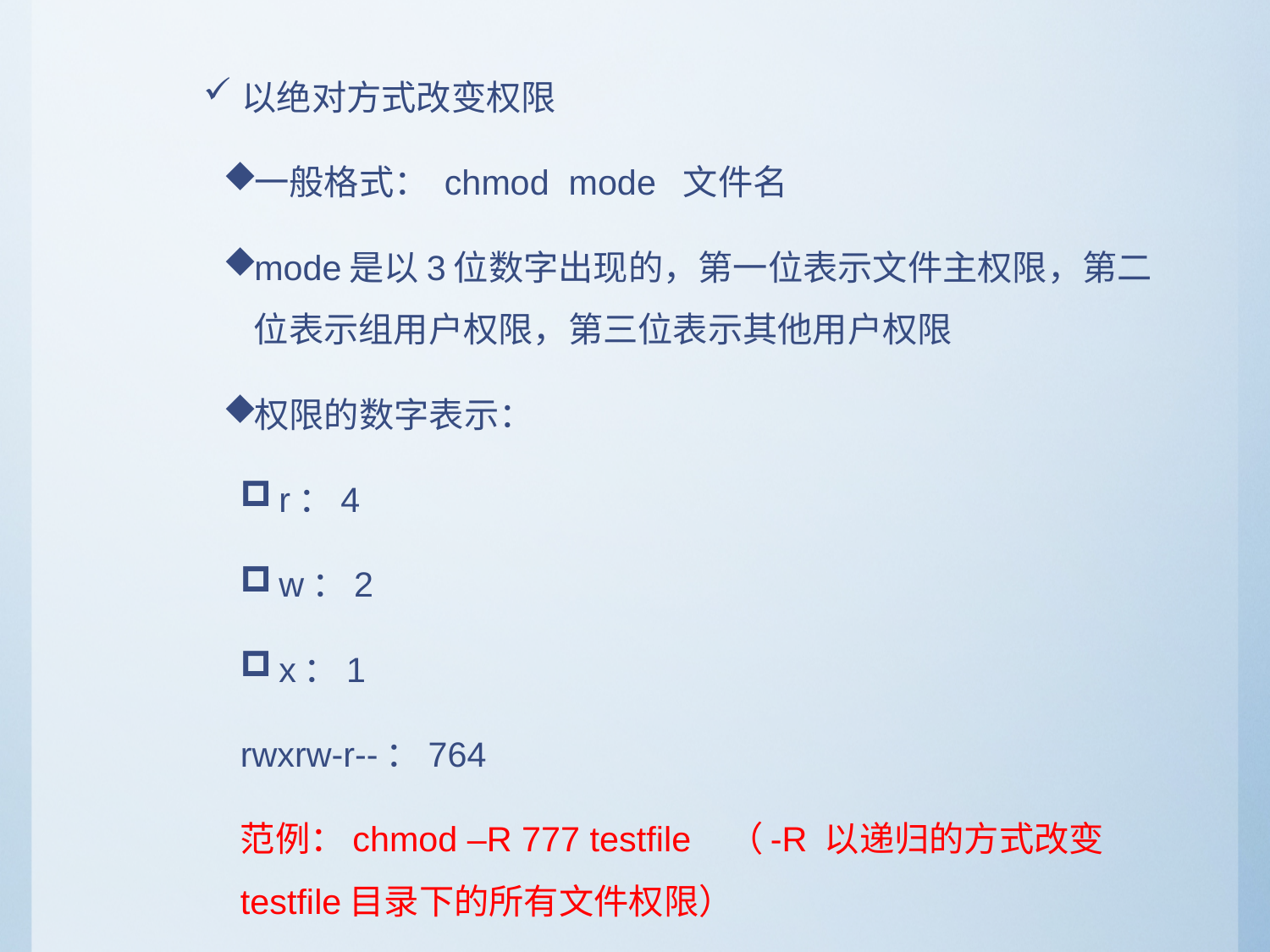

以绝对方式改变权限
一般格式： chmod  mode  文件名
mode是以3位数字出现的，第一位表示文件主权限，第二位表示组用户权限，第三位表示其他用户权限
权限的数字表示：
r：4
w：2
x：1
rwxrw-r--：764
范例：chmod –R 777 testfile   （-R 以递归的方式改变testfile目录下的所有文件权限）